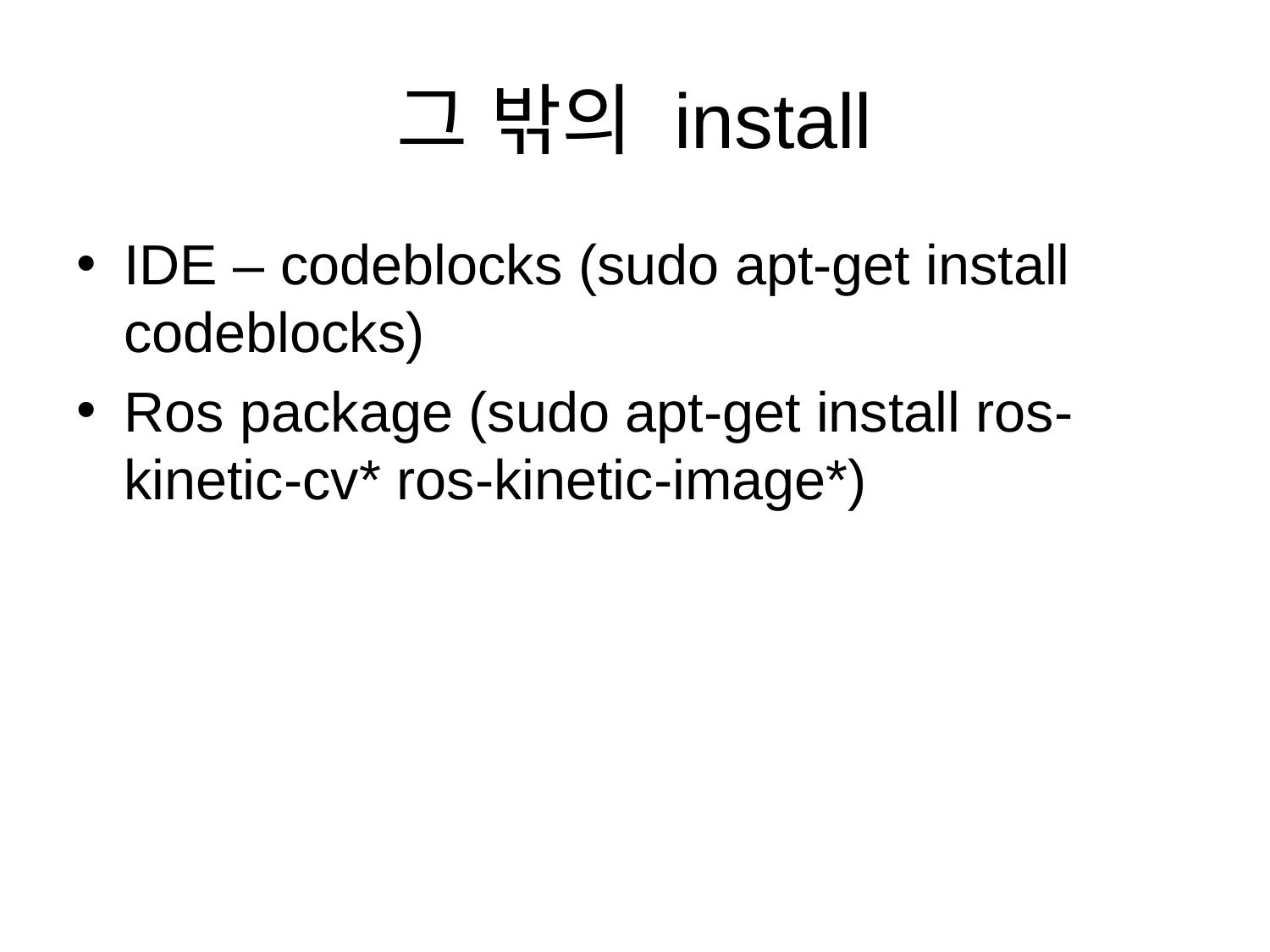

# 그 밖의 install
IDE – codeblocks (sudo apt-get install codeblocks)
Ros package (sudo apt-get install ros-kinetic-cv* ros-kinetic-image*)